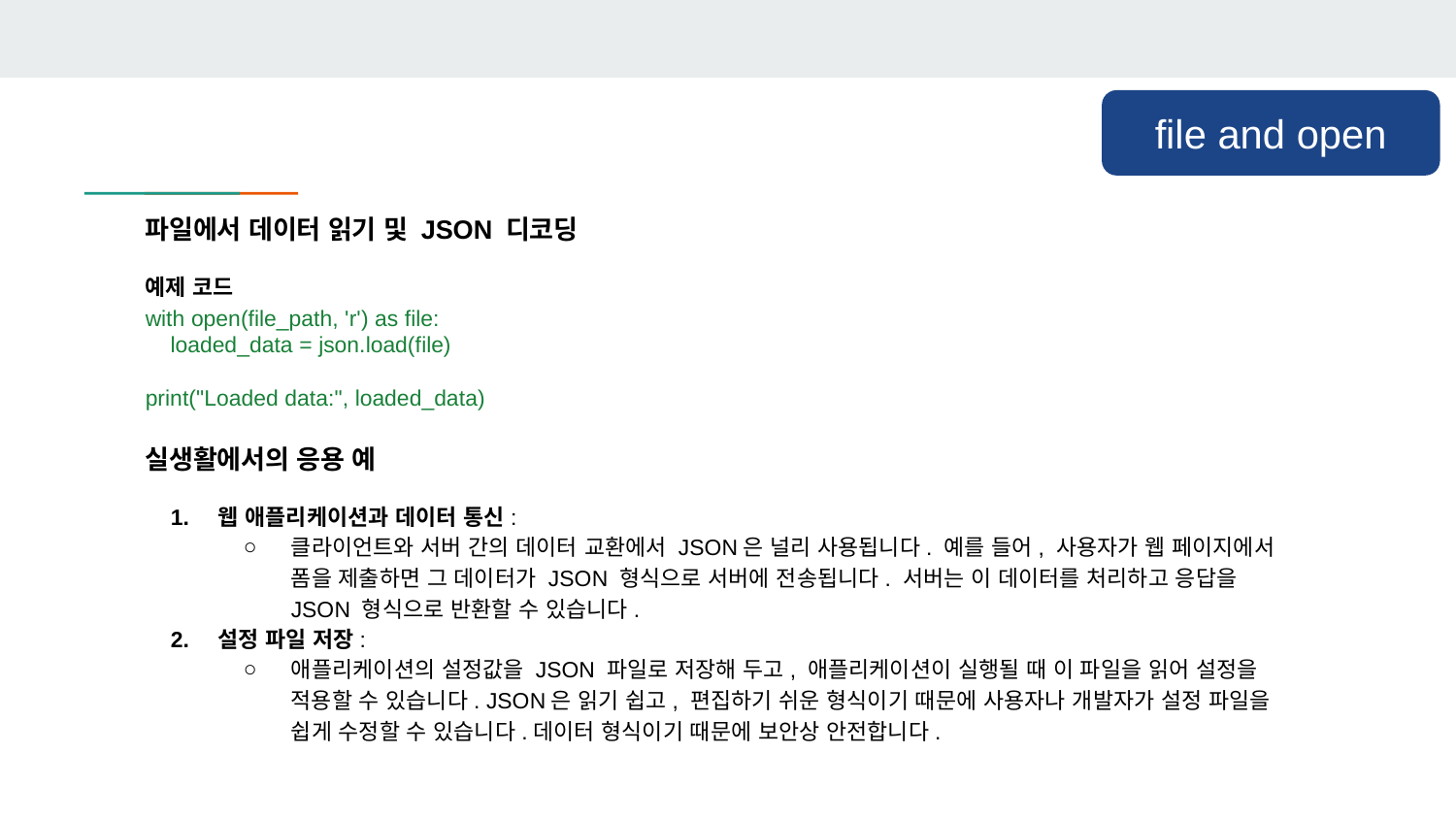

file and open
파일에서 데이터 읽기 및 JSON 디코딩
예제 코드
with open(file_path, 'r') as file:
    loaded_data = json.load(file)

print("Loaded data:", loaded_data)
실생활에서의 응용 예
웹 애플리케이션과 데이터 통신:
클라이언트와 서버 간의 데이터 교환에서 JSON은 널리 사용됩니다. 예를 들어, 사용자가 웹 페이지에서 폼을 제출하면 그 데이터가 JSON 형식으로 서버에 전송됩니다. 서버는 이 데이터를 처리하고 응답을 JSON 형식으로 반환할 수 있습니다.
설정 파일 저장:
애플리케이션의 설정값을 JSON 파일로 저장해 두고, 애플리케이션이 실행될 때 이 파일을 읽어 설정을 적용할 수 있습니다. JSON은 읽기 쉽고, 편집하기 쉬운 형식이기 때문에 사용자나 개발자가 설정 파일을 쉽게 수정할 수 있습니다.데이터 형식이기 때문에 보안상 안전합니다.